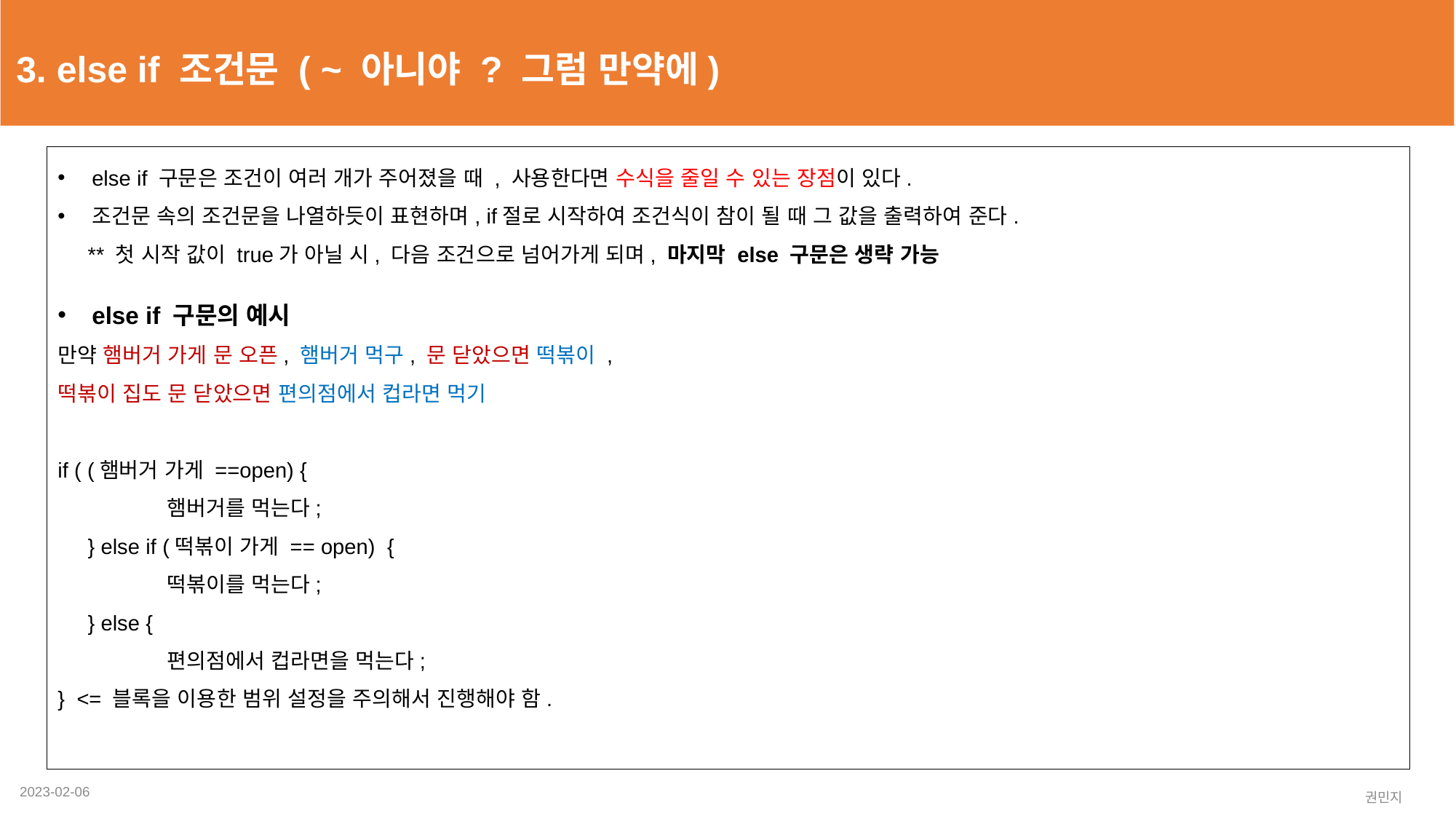

3. else if 조건문 ( ~ 아니야 ? 그럼 만약에)
else if 구문은 조건이 여러 개가 주어졌을 때 , 사용한다면 수식을 줄일 수 있는 장점이 있다.
조건문 속의 조건문을 나열하듯이 표현하며, if절로 시작하여 조건식이 참이 될 때 그 값을 출력하여 준다.
     ** 첫 시작 값이 true가 아닐 시, 다음 조건으로 넘어가게 되며, 마지막 else 구문은 생략 가능

else if 구문의 예시
만약 햄버거 가게 문 오픈, 햄버거 먹구, 문 닫았으면 떡볶이 ,
떡볶이 집도 문 닫았으면 편의점에서 컵라면 먹기

if ( (햄버거 가게 ==open) {
	햄버거를 먹는다;
     } else if (떡볶이 가게 == open)  {
	떡볶이를 먹는다;
     } else {
	편의점에서 컵라면을 먹는다;
}  <= 블록을 이용한 범위 설정을 주의해서 진행해야 함.
2023-02-06
권민지